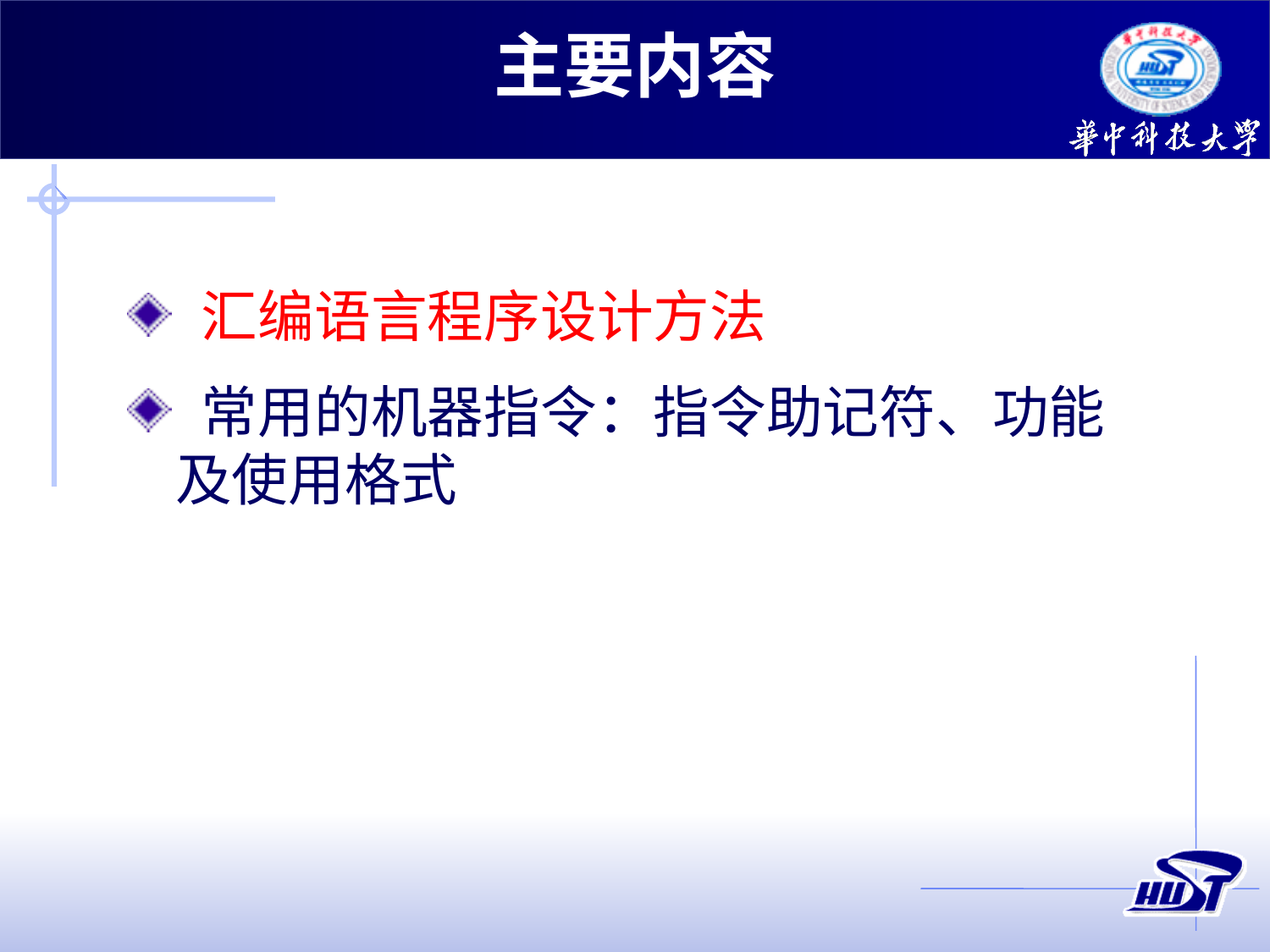

主要内容
 汇编语言程序设计方法
 常用的机器指令：指令助记符、功能及使用格式